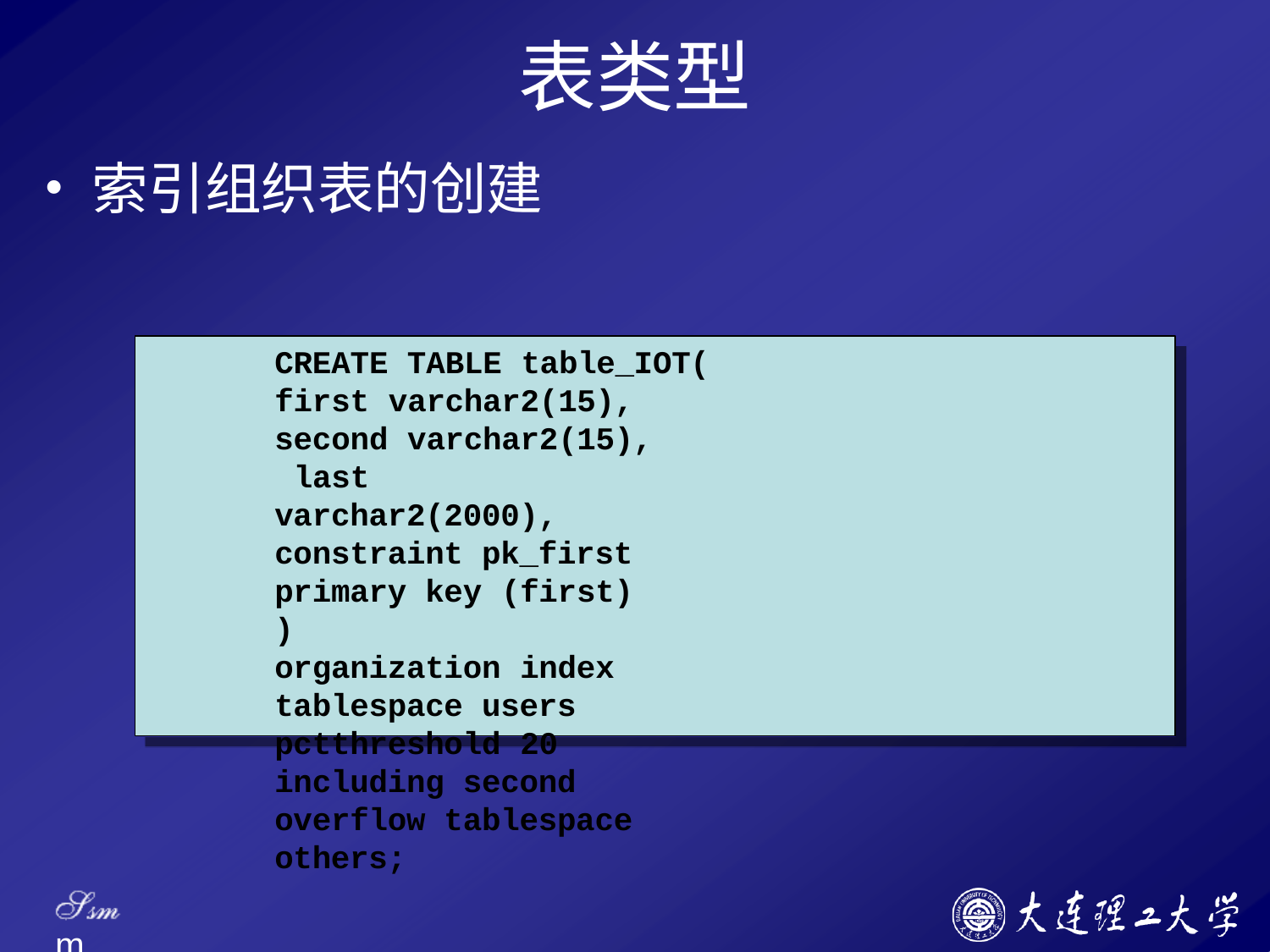

# 表类型
索引组织表的创建

CREATE TABLE table_IOT(
first varchar2(15),  second varchar2(15),  last varchar2(2000),
constraint pk_first primary key (first)
)
organization index
tablespace users pctthreshold 20
including second
overflow tablespace others;

Ssm